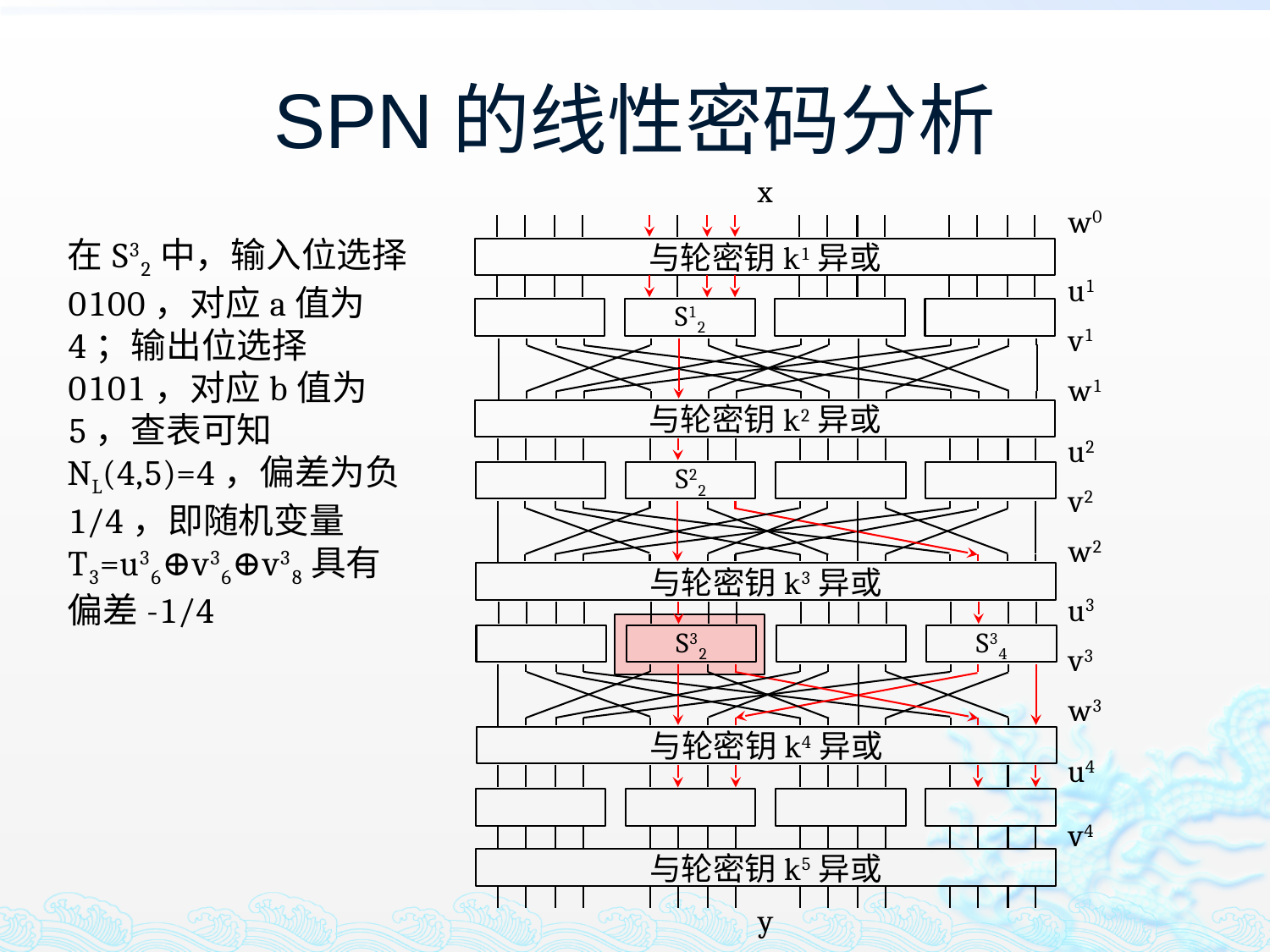

# SPN的线性密码分析
x
w0
与轮密钥k1异或

S12

与轮密钥k2异或

S22

与轮密钥k3异或

S32

S34
与轮密钥k4异或

与轮密钥k5异或
u1
v1
w1
u2
v2
w2
u3
v3
w3
u4
v4
y
在S32中，输入位选择0100，对应a值为4；输出位选择0101，对应b值为5，查表可知NL(4,5)=4，偏差为负1/4，即随机变量T3=u36⊕v36⊕v38具有偏差-1/4